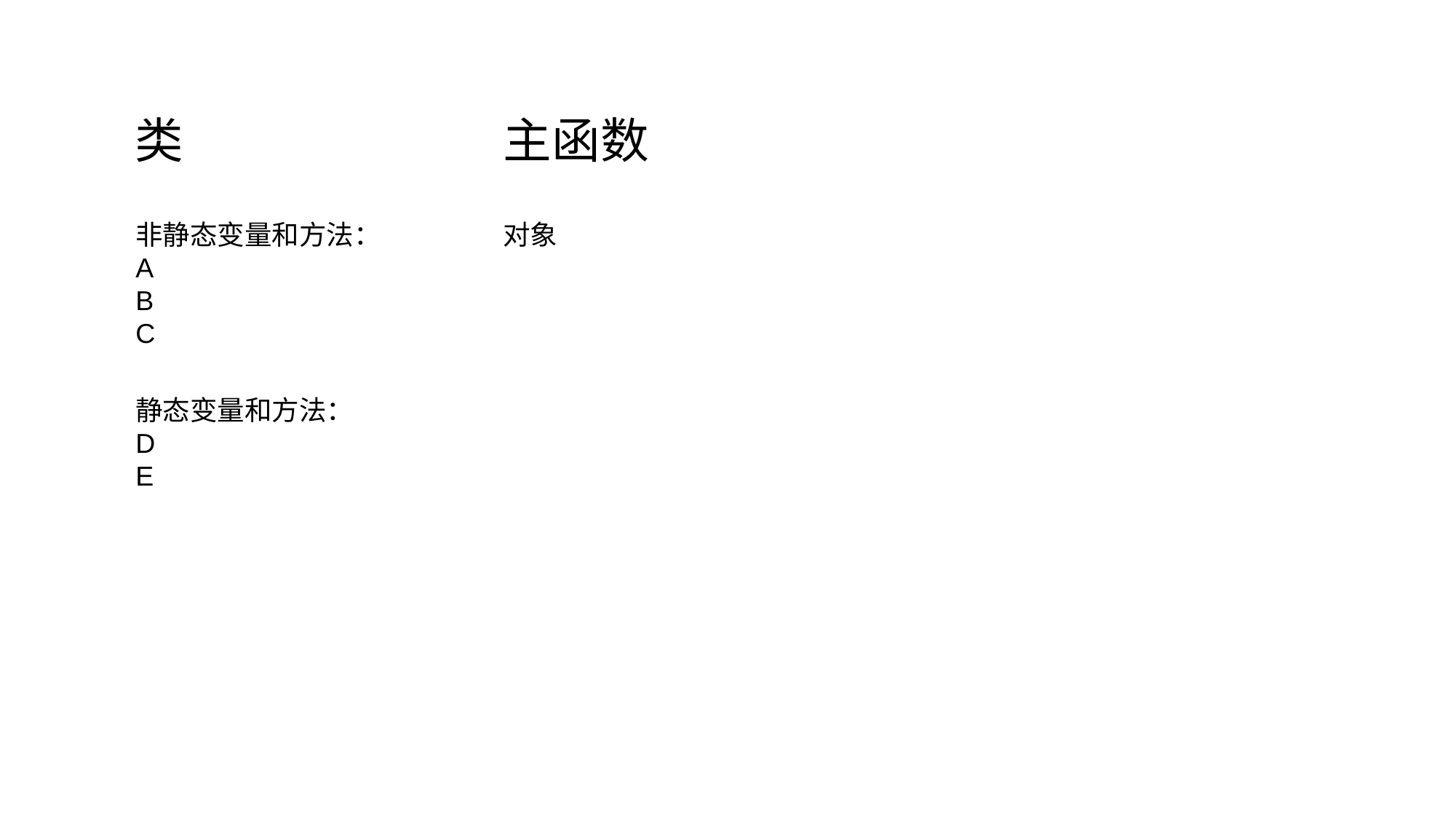

主函数
类
非静态变量和方法：
A
B
C
对象
静态变量和方法：
D
E